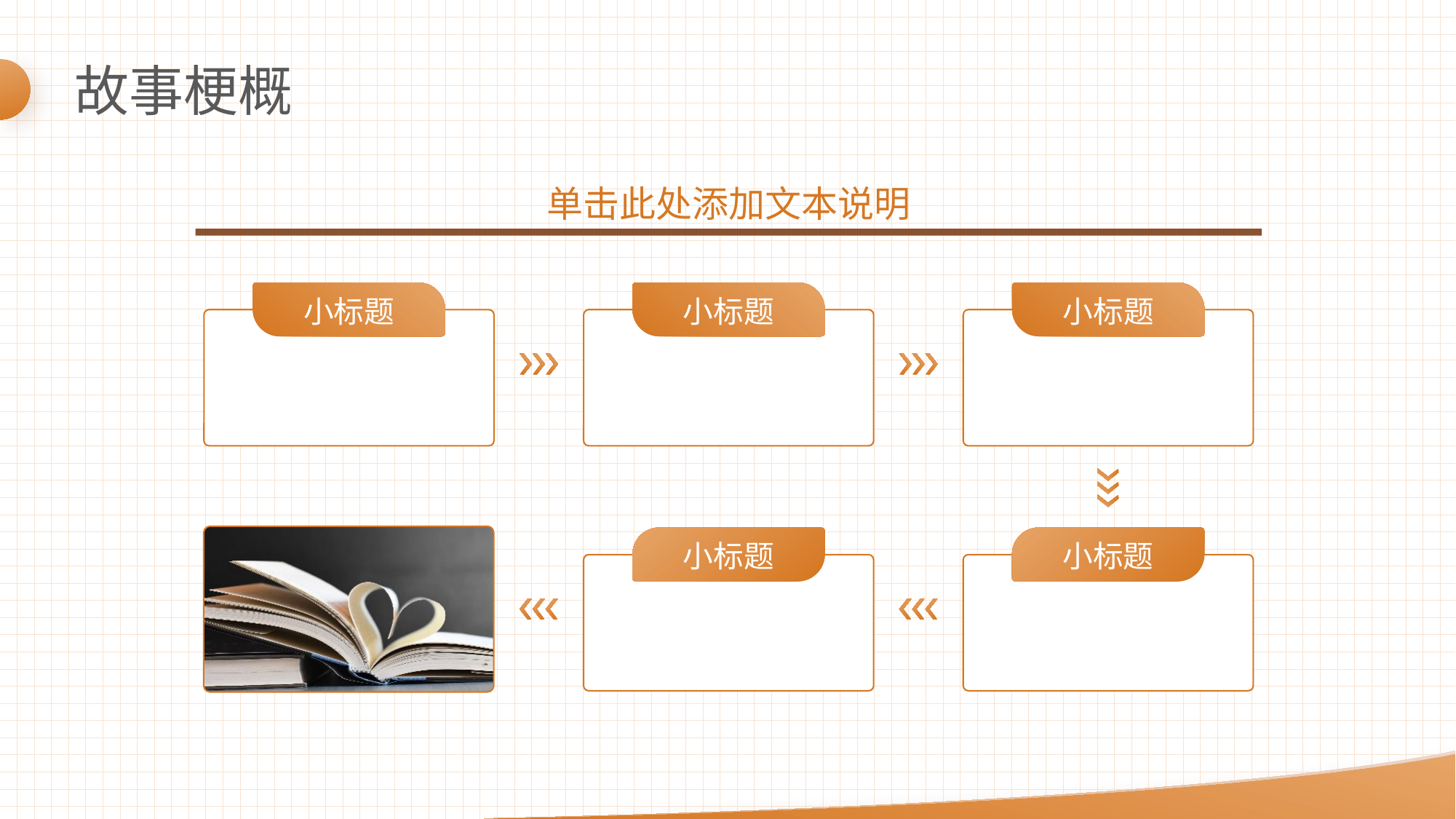

故事梗概

单击此处添加文本说明

小标题

小标题

小标题

小标题

小标题